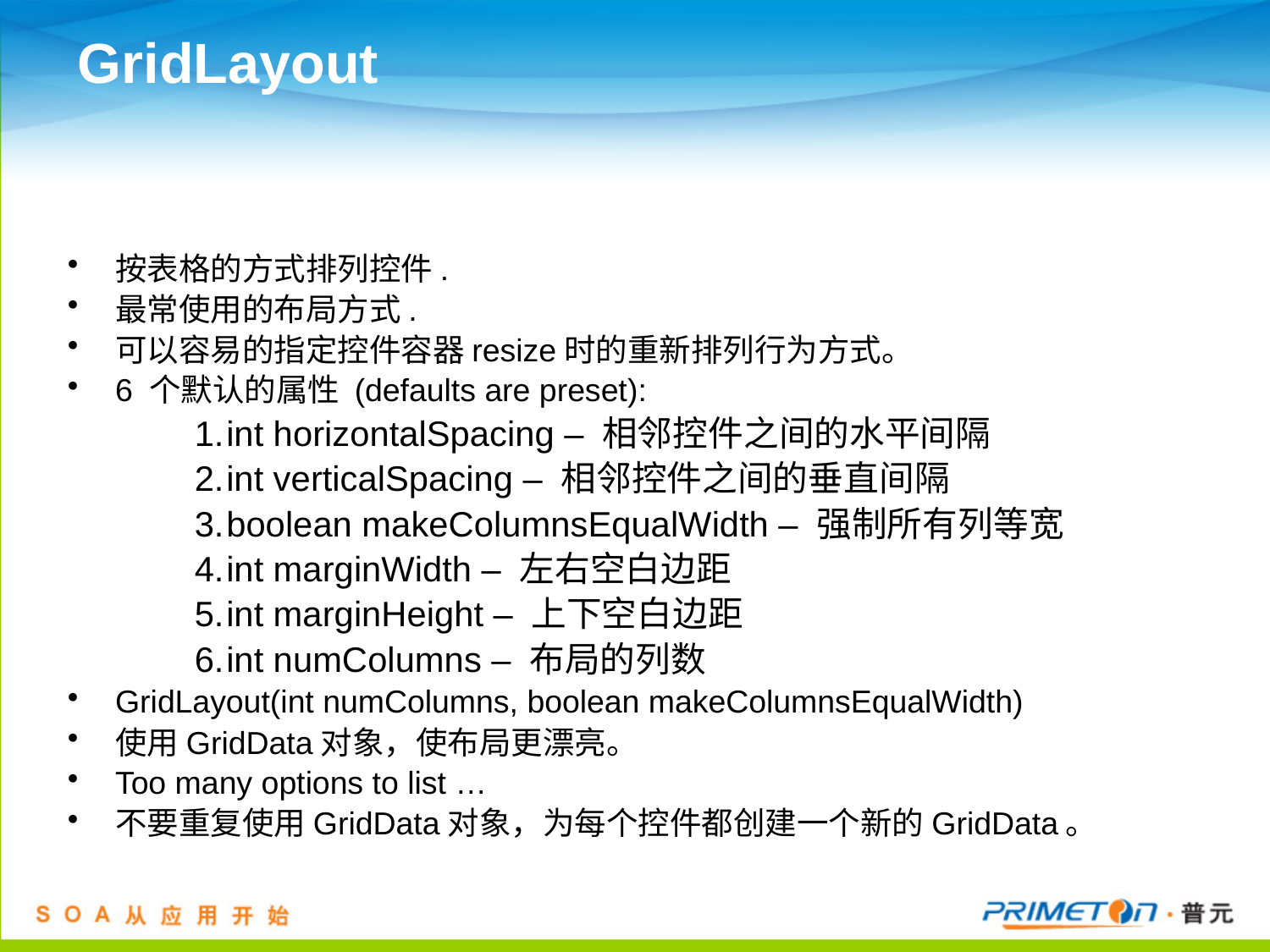

GridLayout
按表格的方式排列控件.
最常使用的布局方式.
可以容易的指定控件容器resize时的重新排列行为方式。
6 个默认的属性 (defaults are preset):
int horizontalSpacing – 相邻控件之间的水平间隔
int verticalSpacing – 相邻控件之间的垂直间隔
boolean makeColumnsEqualWidth – 强制所有列等宽
int marginWidth – 左右空白边距
int marginHeight – 上下空白边距
int numColumns – 布局的列数
GridLayout(int numColumns, boolean makeColumnsEqualWidth)
使用GridData对象，使布局更漂亮。
Too many options to list …
不要重复使用GridData对象，为每个控件都创建一个新的GridData。